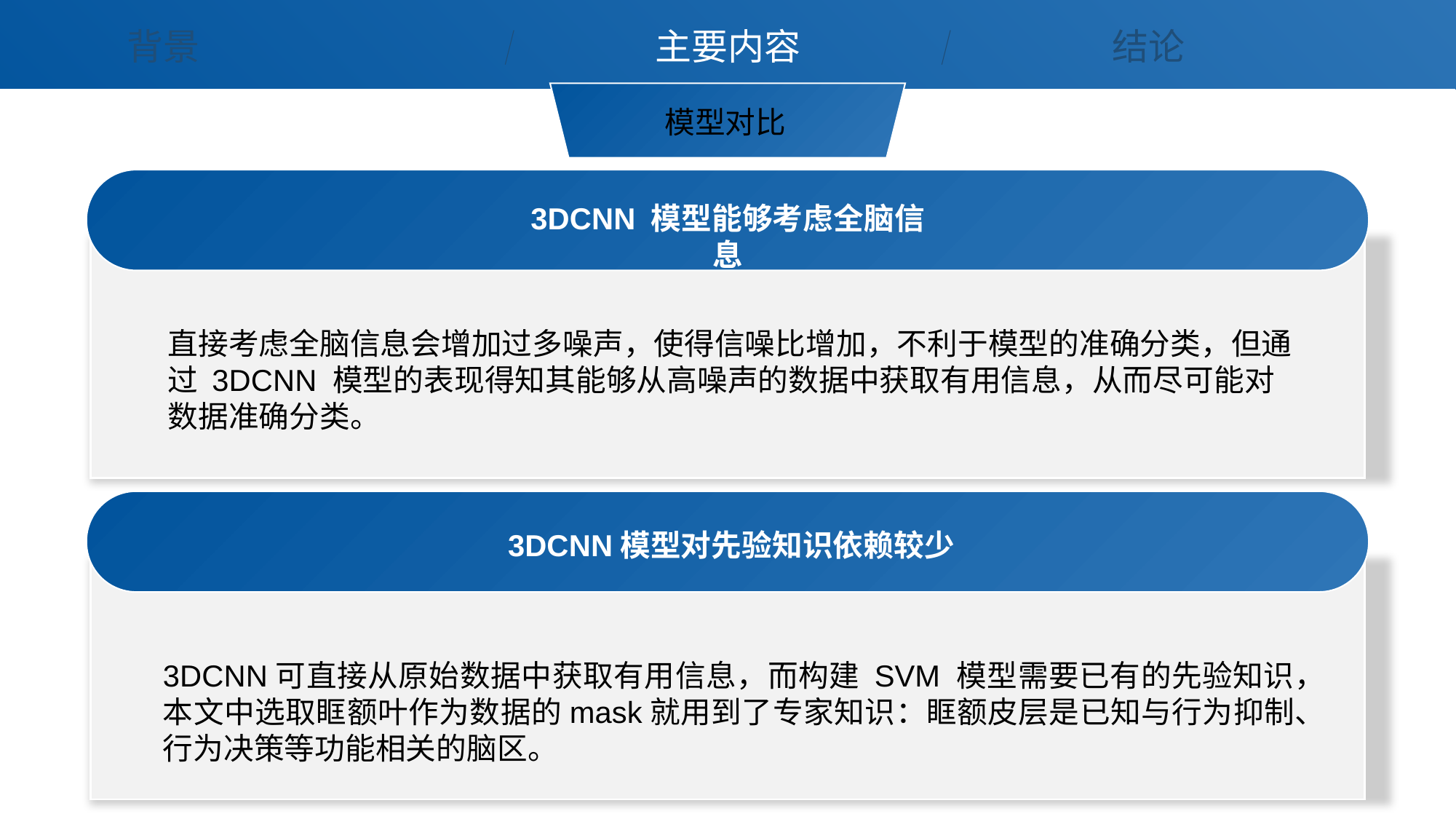

背景
主要内容
结论

模型对比

3DCNN 模型能够考虑全脑信息

直接考虑全脑信息会增加过多噪声，使得信噪比增加，不利于模型的准确分类，但通过 3DCNN 模型的表现得知其能够从高噪声的数据中获取有用信息，从而尽可能对数据准确分类。

Examples
3DCNN模型对先验知识依赖较少

3DCNN可直接从原始数据中获取有用信息，而构建 SVM 模型需要已有的先验知识，本文中选取眶额叶作为数据的mask就用到了专家知识：眶额皮层是已知与行为抑制、行为决策等功能相关的脑区。

[unsupported chart]

Your title
13